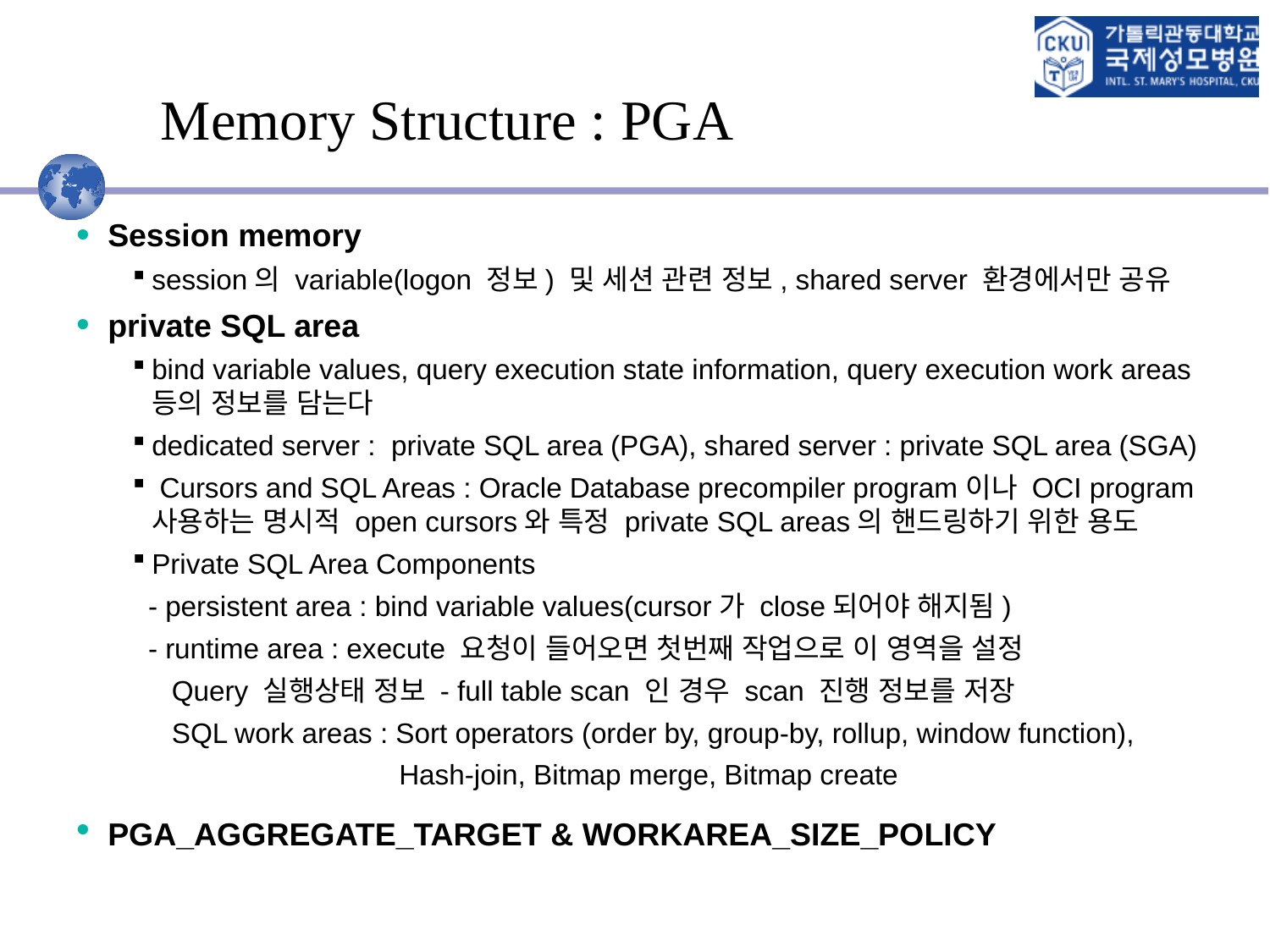

# Memory Structure : PGA
Session memory
session의 variable(logon 정보) 및 세션 관련 정보, shared server 환경에서만 공유
private SQL area
bind variable values, query execution state information, query execution work areas 등의 정보를 담는다
dedicated server :  private SQL area (PGA), shared server : private SQL area (SGA)
 Cursors and SQL Areas : Oracle Database precompiler program이나 OCI program 사용하는 명시적 open cursors와 특정 private SQL areas의 핸드링하기 위한 용도
Private SQL Area Components
  - persistent area : bind variable values(cursor가 close되어야 해지됨)
  - runtime area : execute 요청이 들어오면 첫번째 작업으로 이 영역을 설정
     Query 실행상태 정보 - full table scan 인 경우 scan 진행 정보를 저장
     SQL work areas : Sort operators (order by, group-by, rollup, window function),
                                  Hash-join, Bitmap merge, Bitmap create
PGA_AGGREGATE_TARGET & WORKAREA_SIZE_POLICY